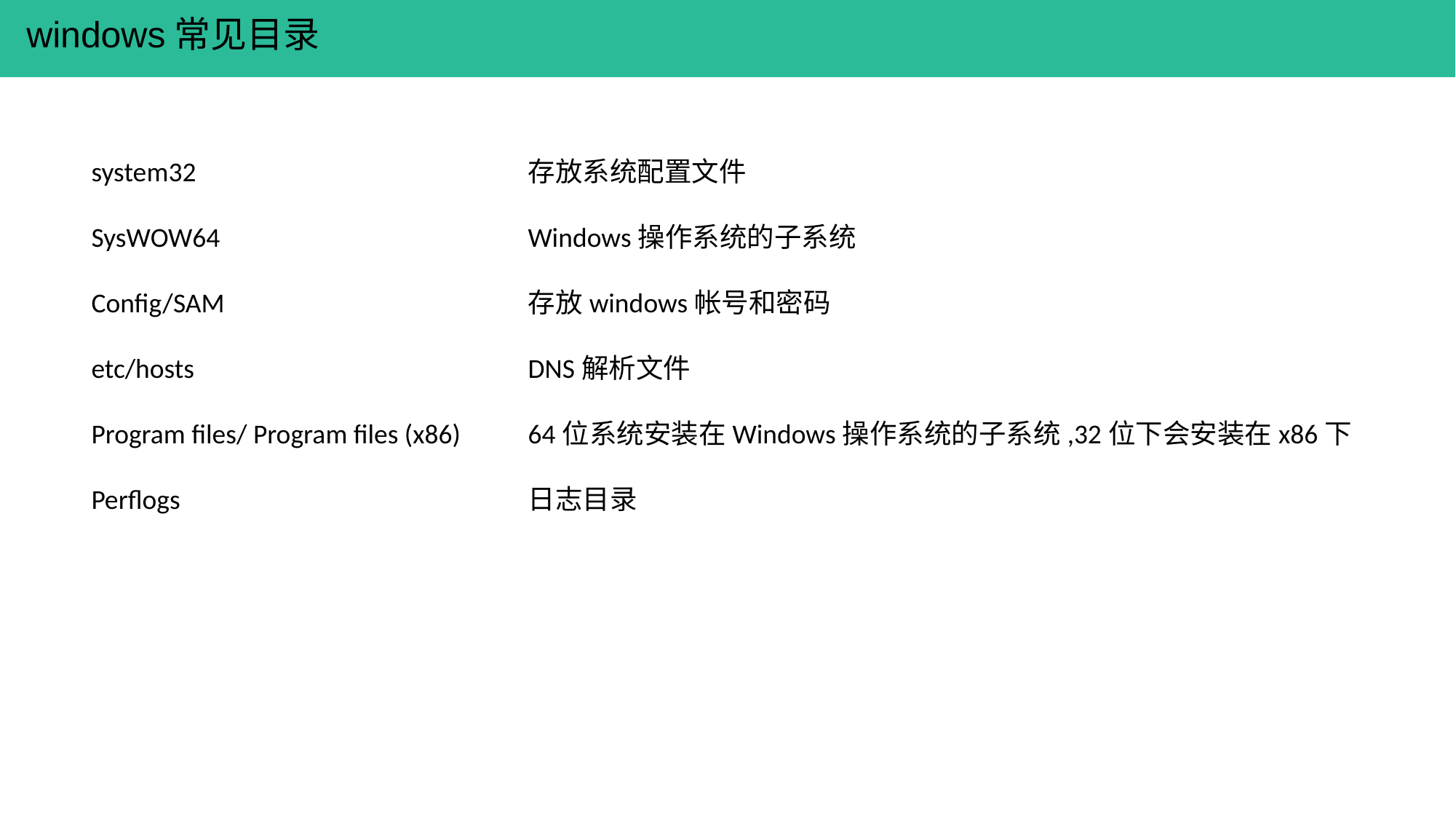

windows常见目录
system32 			存放系统配置文件

SysWOW64			Windows操作系统的子系统

Config/SAM 			存放windows帐号和密码

etc/hosts				DNS解析文件

Program files/ Program files (x86)	64位系统安装在Windows操作系统的子系统,32位下会安装在x86下

Perflogs				日志目录